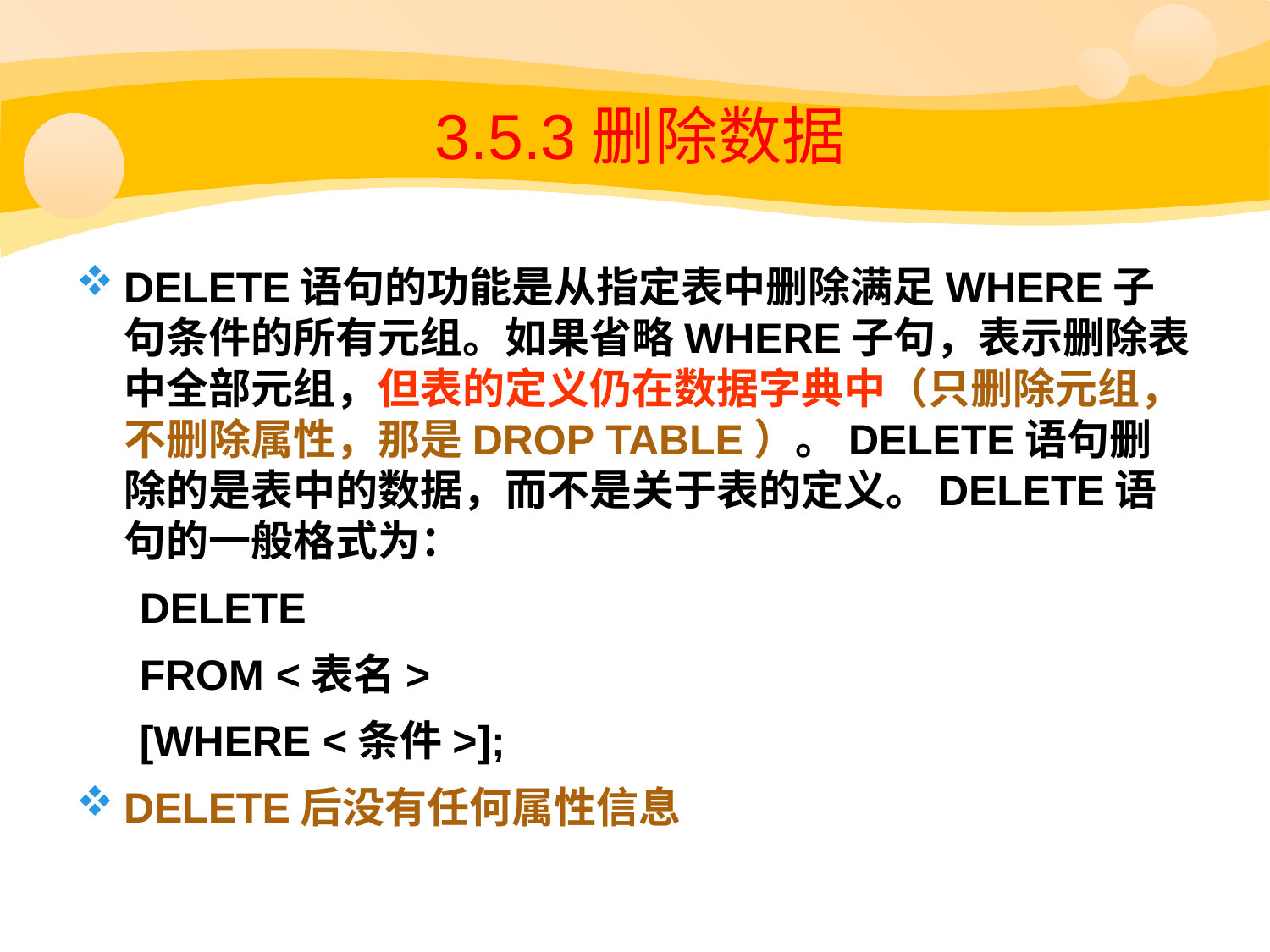

# 3.5.3删除数据
DELETE语句的功能是从指定表中删除满足WHERE子句条件的所有元组。如果省略WHERE子句，表示删除表中全部元组，但表的定义仍在数据字典中（只删除元组，不删除属性，那是DROP TABLE）。DELETE语句删除的是表中的数据，而不是关于表的定义。DELETE语句的一般格式为：
DELETE
FROM <表名>
[WHERE <条件>];
DELETE后没有任何属性信息